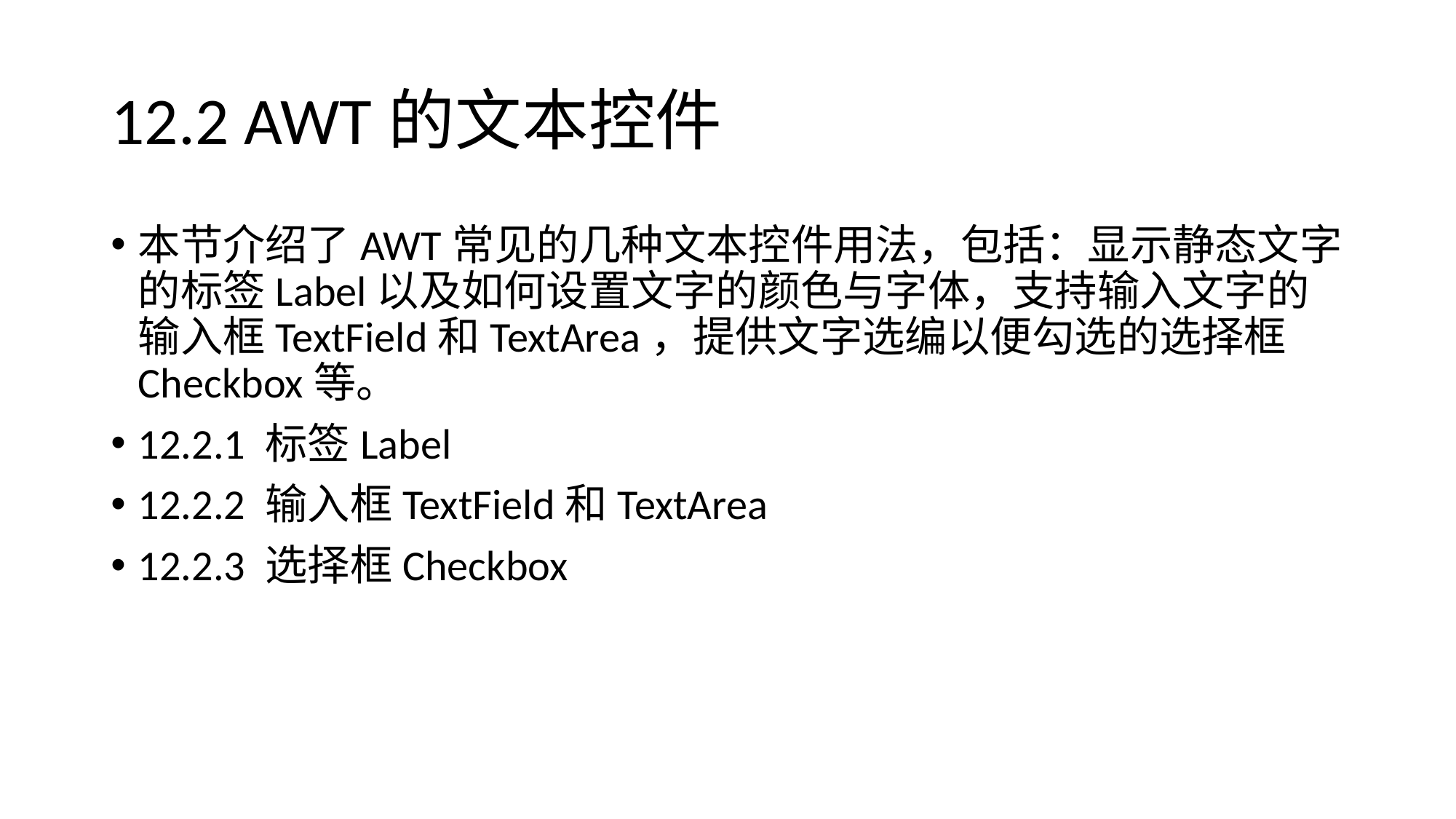

# 12.2 AWT的文本控件
本节介绍了AWT常见的几种文本控件用法，包括：显示静态文字的标签Label以及如何设置文字的颜色与字体，支持输入文字的输入框TextField和TextArea，提供文字选编以便勾选的选择框Checkbox等。
12.2.1 标签Label
12.2.2 输入框TextField和TextArea
12.2.3 选择框Checkbox